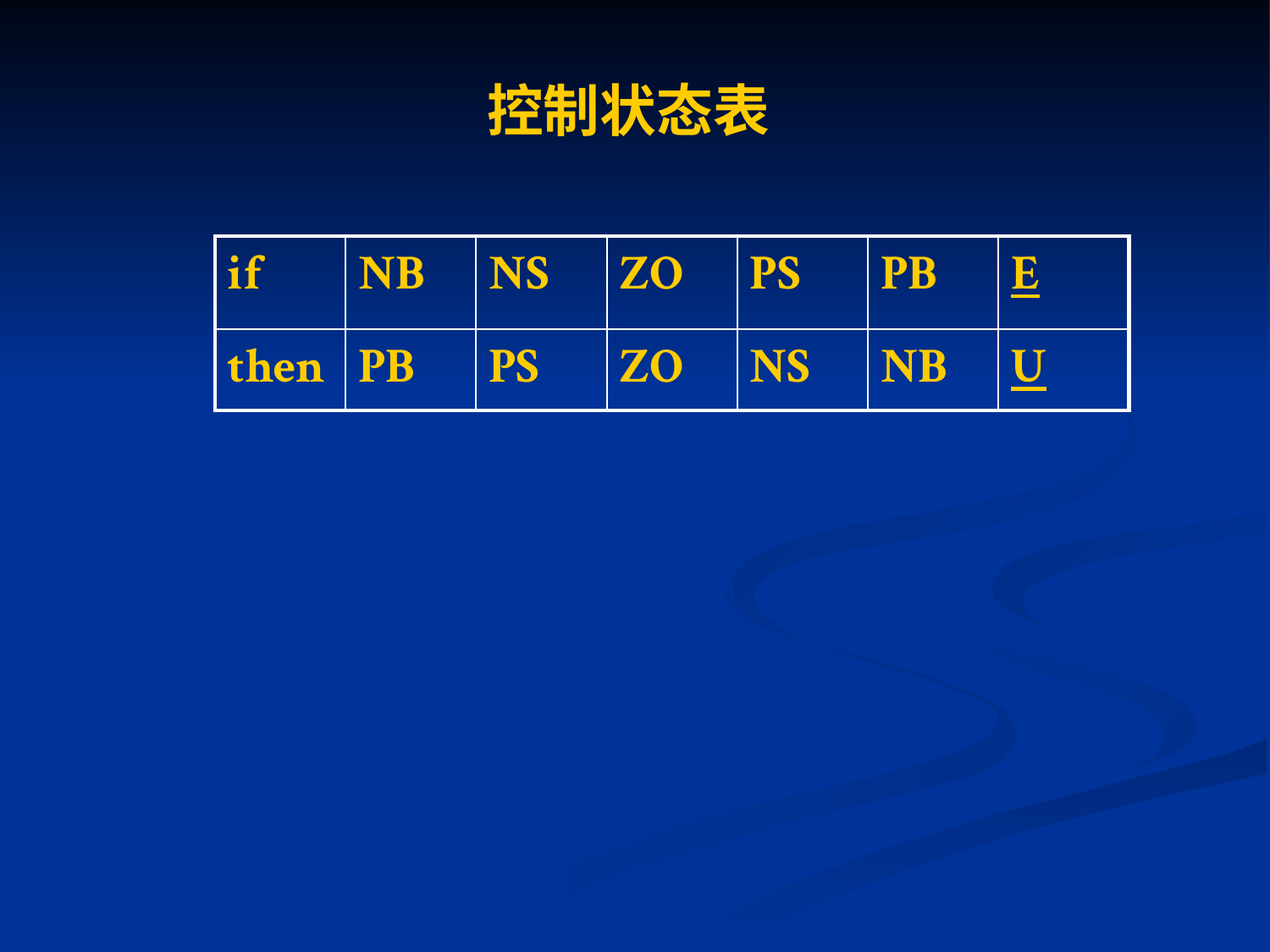

# 控制状态表
| if | NB | NS | ZO | PS | PB | E |
| --- | --- | --- | --- | --- | --- | --- |
| then | PB | PS | ZO | NS | NB | U |